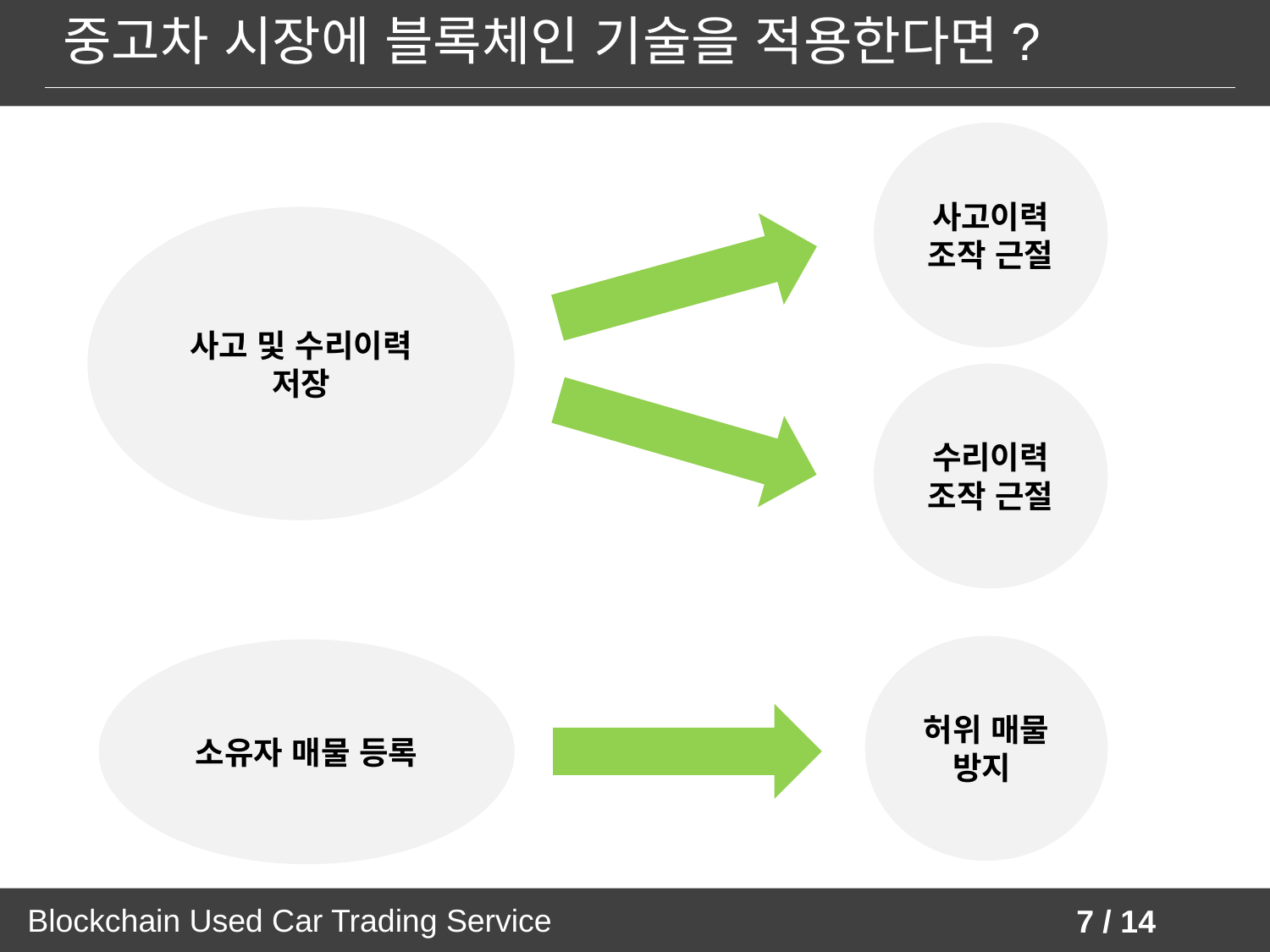

중고차 시장에 블록체인 기술을 적용한다면?
사고이력조작 근절
사고 및 수리이력 저장

수리이력조작 근절

허위 매물
방지
소유자 매물 등록